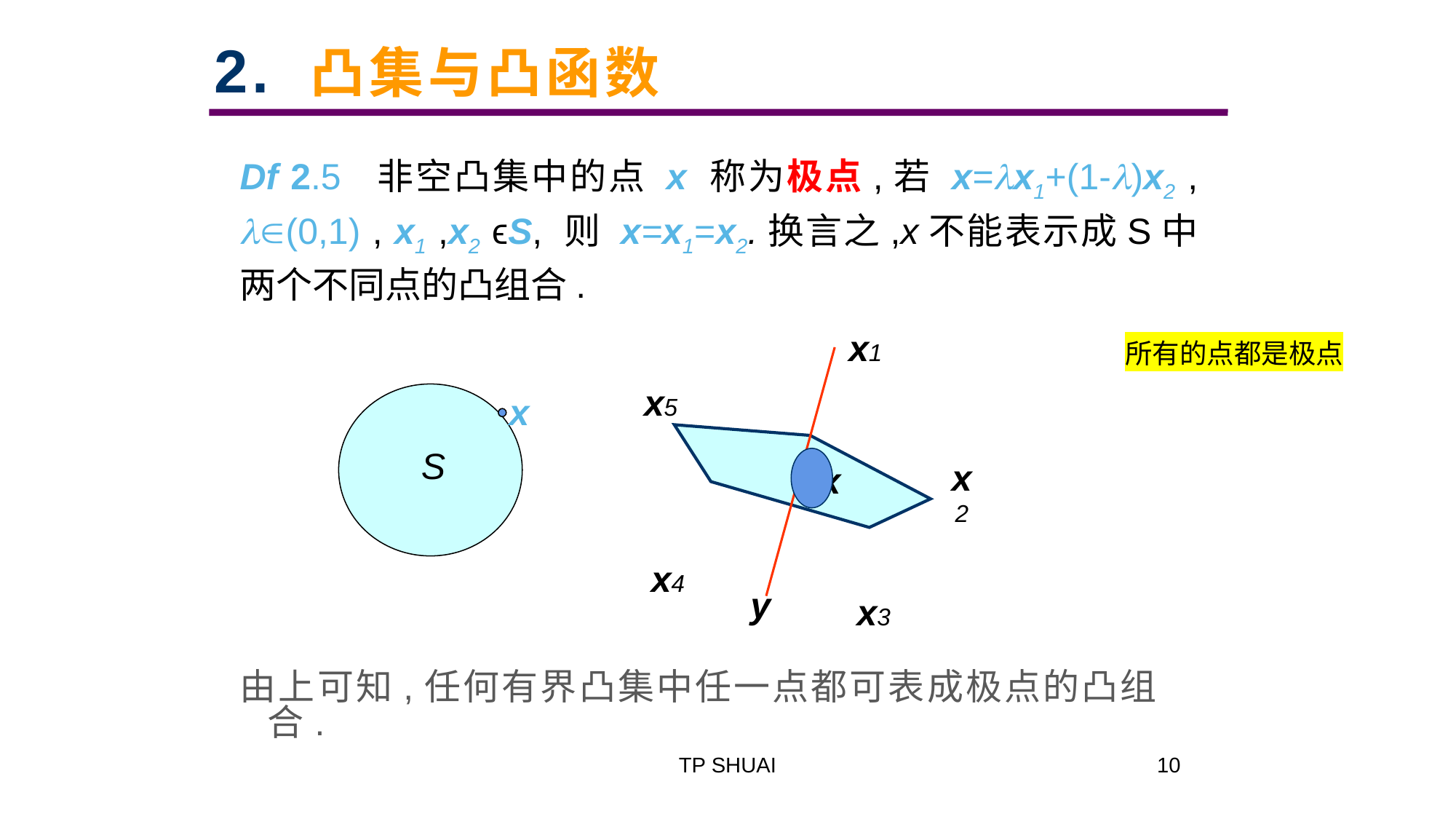

2. 凸集与凸函数

Df 2.5  非空凸集中的点 x 称为极点,若 x=λx1+(1-λ)x2 , λ∈(0,1) , x1 ,x2 ϵS, 则 x=x1=x2.换言之,x不能表示成S中两个不同点的凸组合.
x1

x5

x2
x
x4
y
x3
所有的点都是极点

x

S
由上可知,任何有界凸集中任一点都可表成极点的凸组合.
TP SHUAI
10